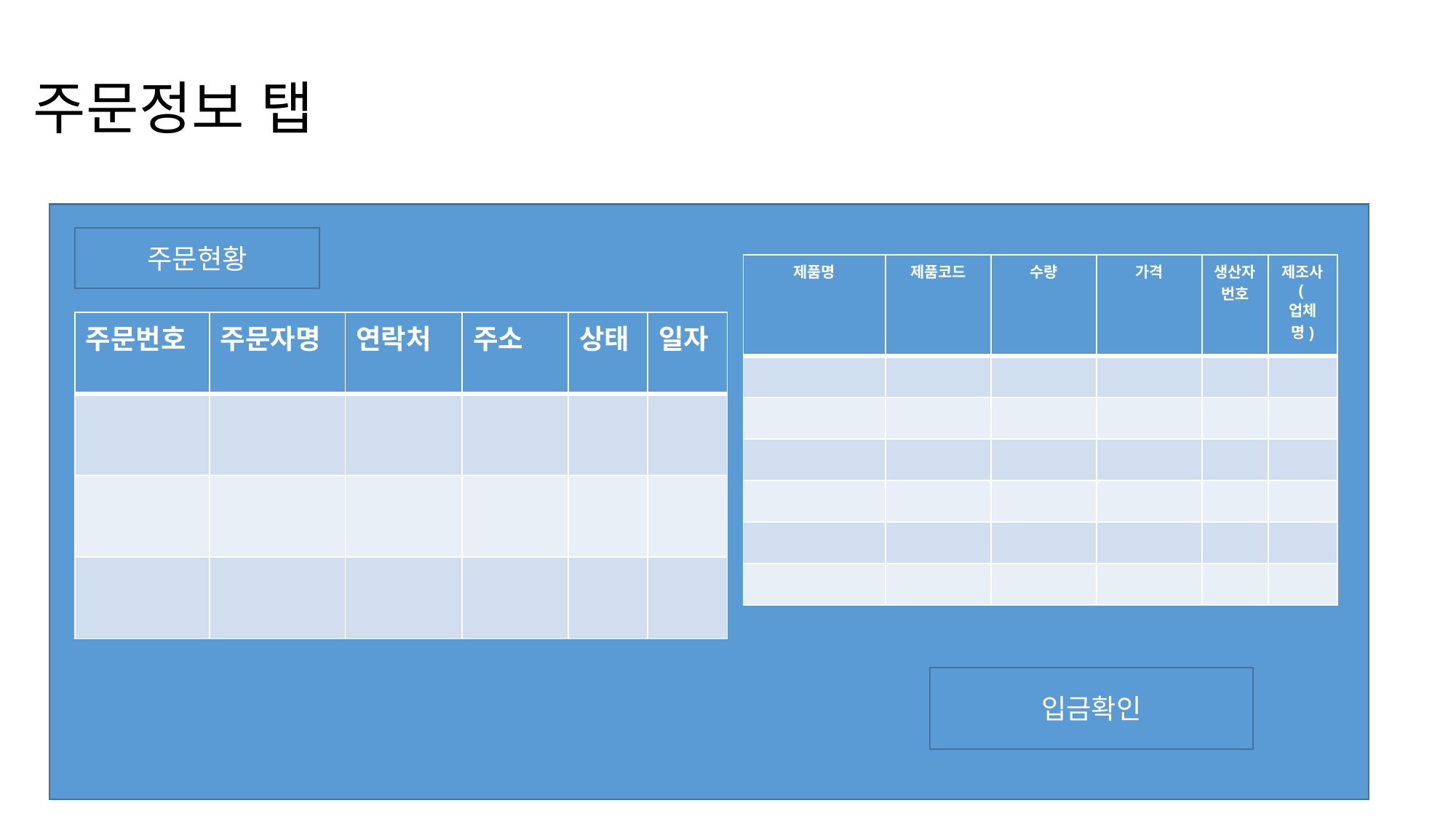

# 주문정보 탭

주문현황
| 제품명 | 제품코드 | 수량 | 가격 | 생산자번호 | 제조사 (업체명) |
| --- | --- | --- | --- | --- | --- |
|  |  |  |  |  |  |
|  |  |  |  |  |  |
|  |  |  |  |  |  |
|  |  |  |  |  |  |
|  |  |  |  |  |  |
|  |  |  |  |  |  |
| 주문번호 | 주문자명 | 연락처 | 주소 | 상태 | 일자 |
| --- | --- | --- | --- | --- | --- |
|  |  |  |  |  |  |
|  |  |  |  |  |  |
|  |  |  |  |  |  |
입금확인